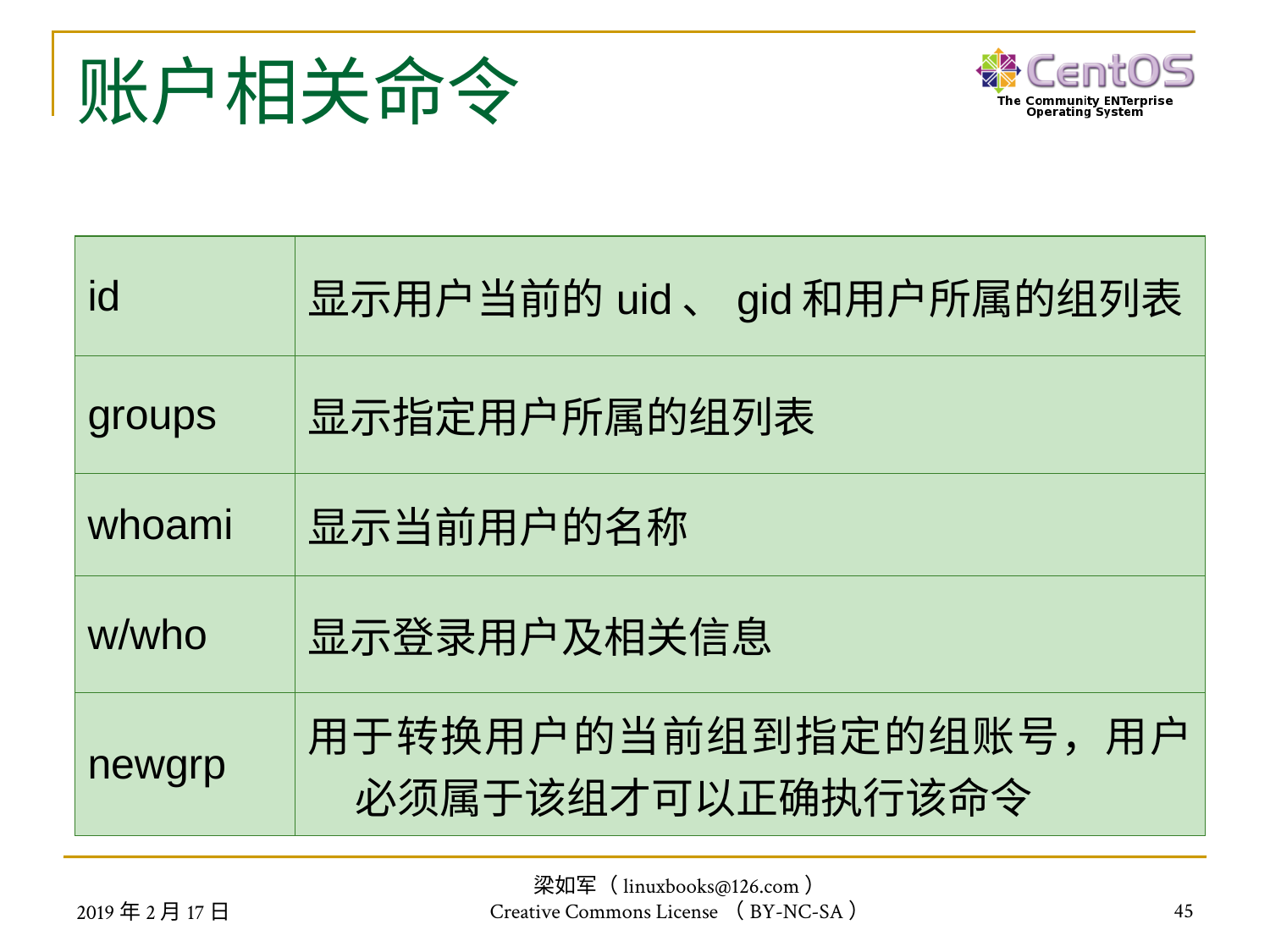

# 账户相关命令
| id | 显示用户当前的uid、gid和用户所属的组列表 |
| --- | --- |
| groups | 显示指定用户所属的组列表 |
| whoami | 显示当前用户的名称 |
| w/who | 显示登录用户及相关信息 |
| newgrp | 用于转换用户的当前组到指定的组账号，用户必须属于该组才可以正确执行该命令 |
梁如军（linuxbooks@126.com）
Creative Commons License（BY-NC-SA）
2019年2月17日
45